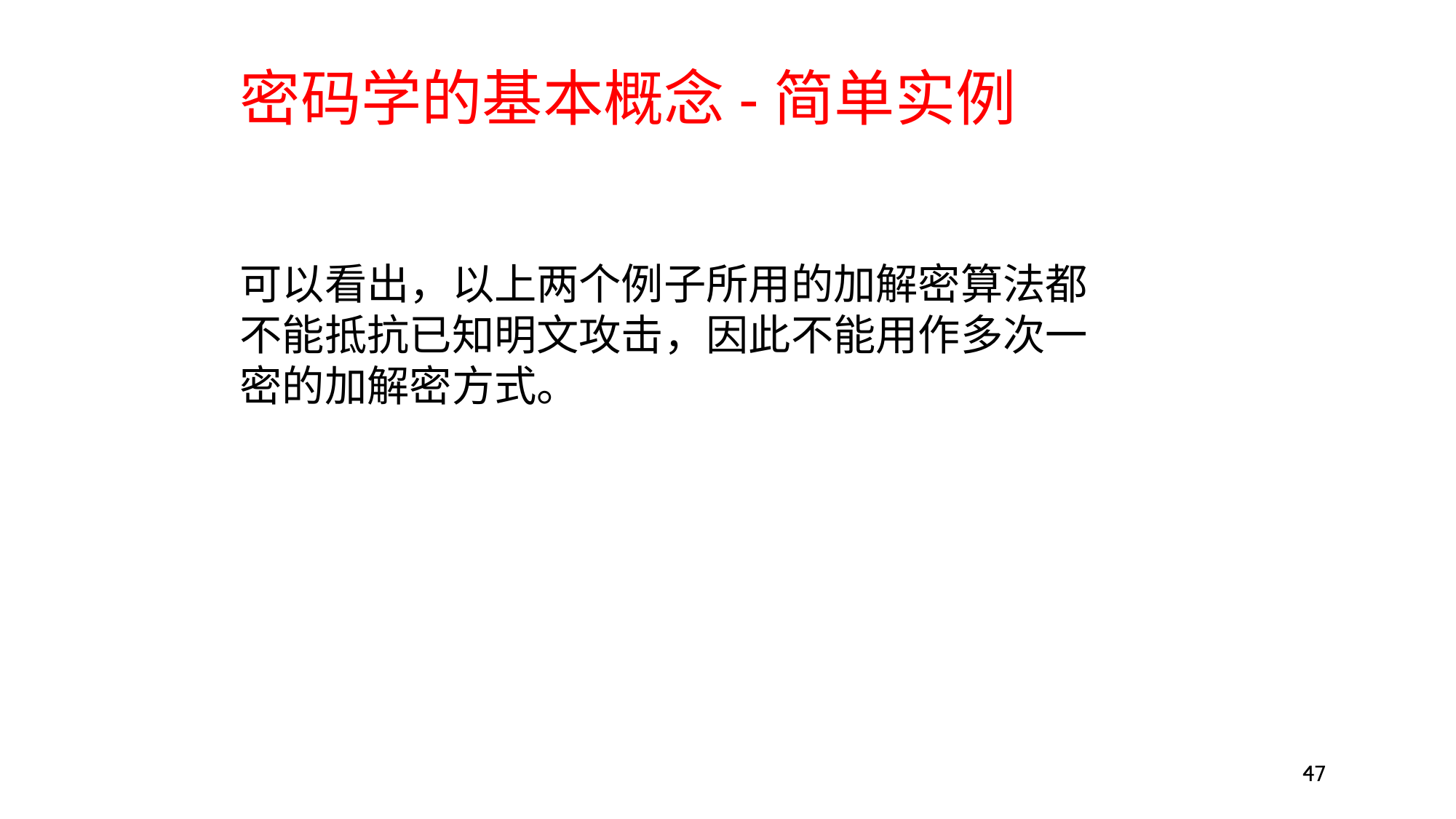

# 密码学的基本概念-简单实例
可以看出，以上两个例子所用的加解密算法都不能抵抗已知明文攻击，因此不能用作多次一密的加解密方式。
47